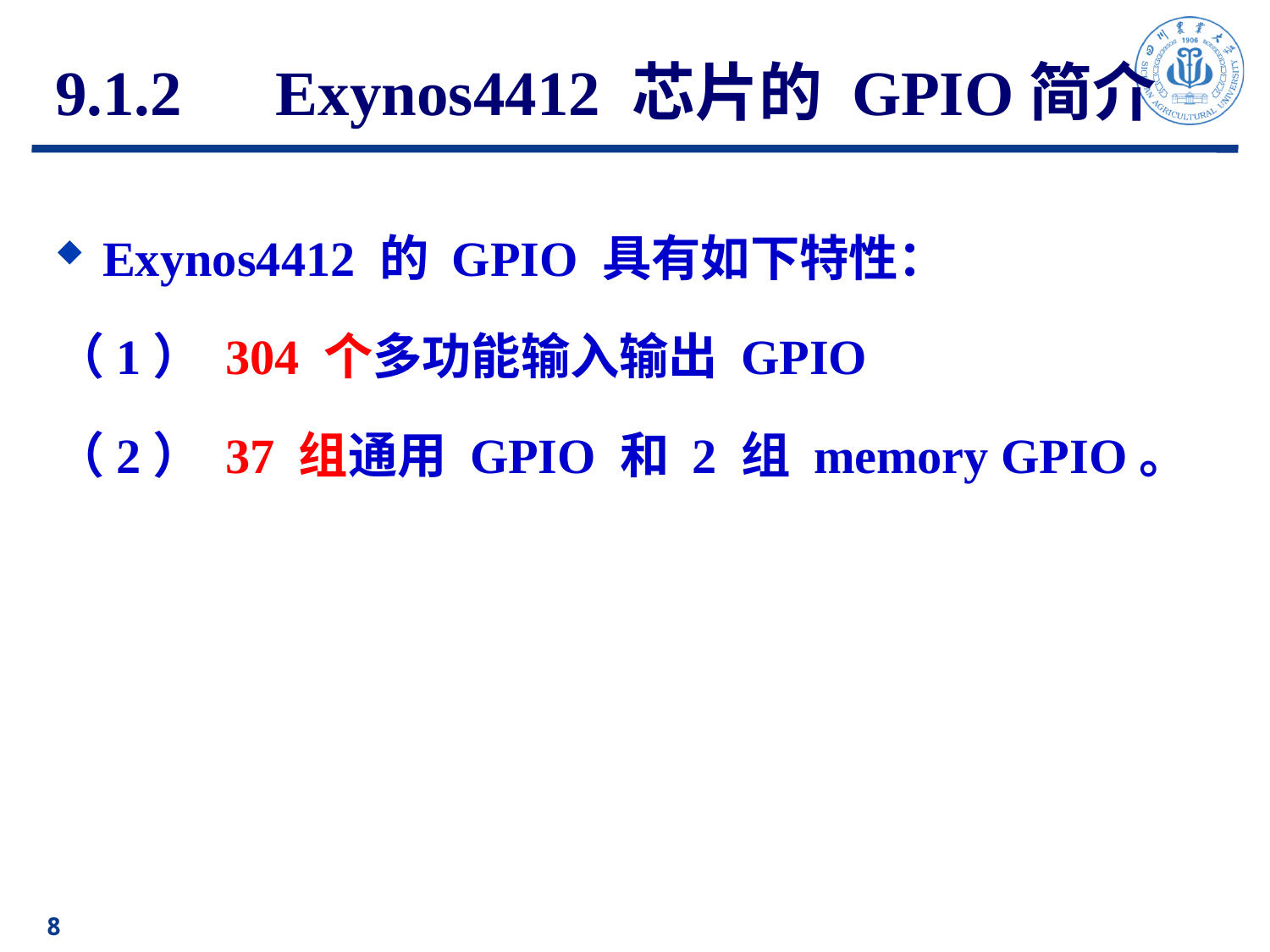

# 9.1.2　Exynos4412 芯片的 GPIO简介
Exynos4412 的 GPIO 具有如下特性：
（1） 304 个多功能输入输出 GPIO
（2） 37 组通用 GPIO 和 2 组 memory GPIO。